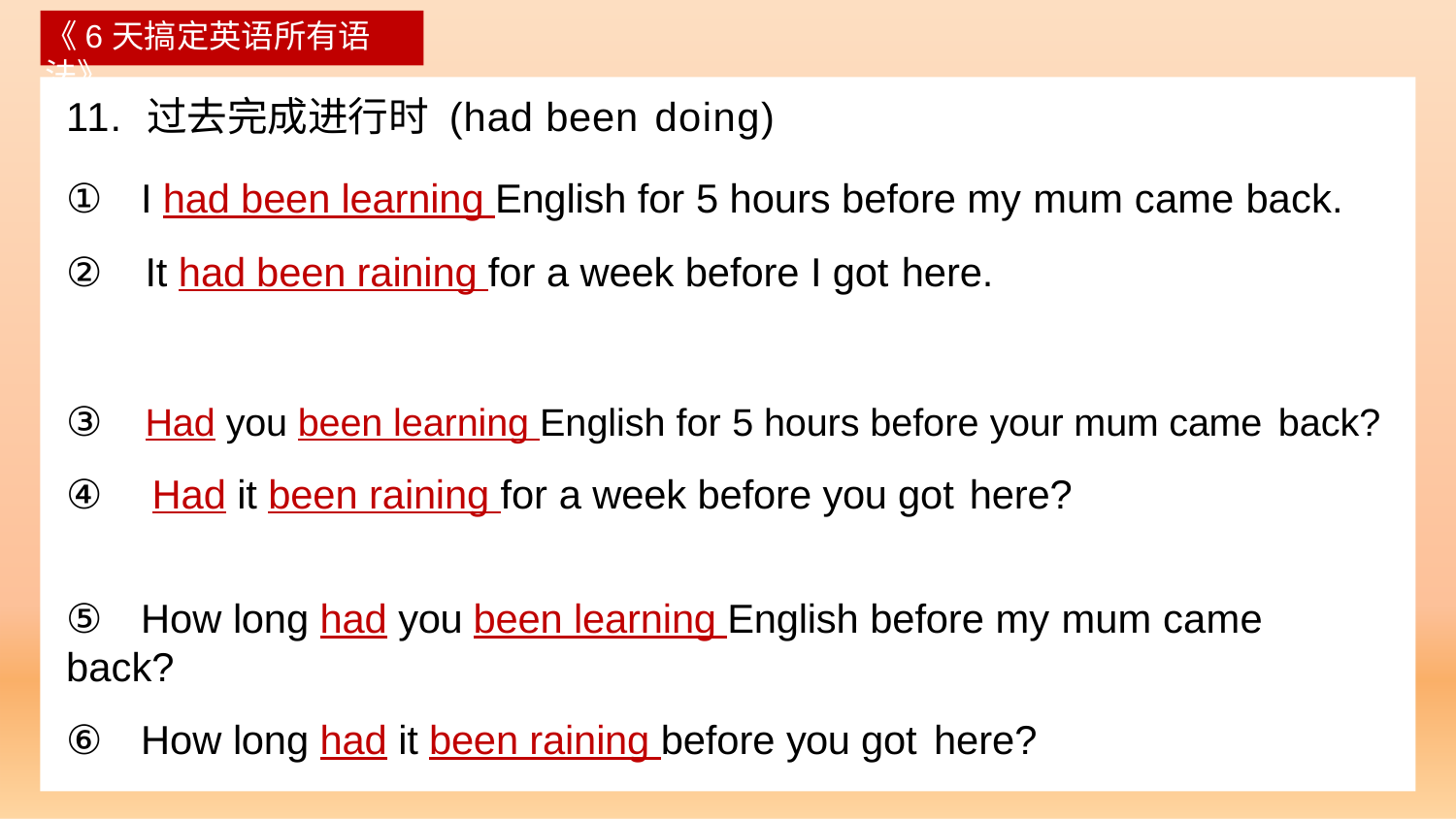

《6天搞定英语所有语法》
# 11. 过去完成进行时	(had been doing)
①	I had been learning English for 5 hours before my mum came back.
②	It had been raining for a week before I got here.

③	Had you been learning English for 5 hours before your mum came back?
④	Had it been raining for a week before you got here?

⑤	How long had you been learning English before my mum came back?
⑥	How long had it been raining before you got here?